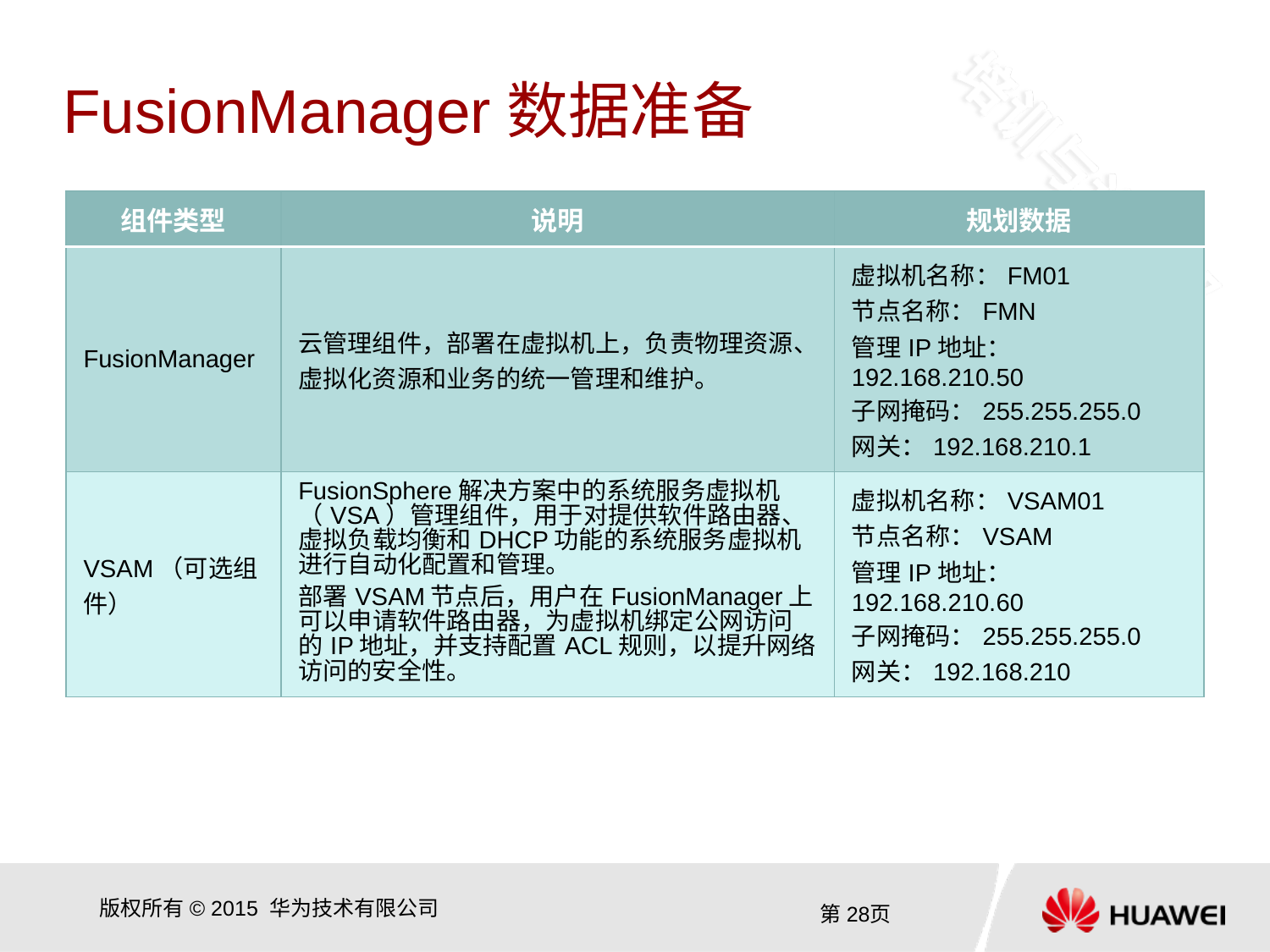

#
FusionManager数据准备
| 组件类型 | 说明 | 规划数据 |
| --- | --- | --- |
| FusionManager | 云管理组件，部署在虚拟机上，负责物理资源、虚拟化资源和业务的统一管理和维护。 | 虚拟机名称：FM01 节点名称：FMN 管理IP地址：192.168.210.50 子网掩码：255.255.255.0 网关：192.168.210.1 |
| VSAM（可选组件） | FusionSphere解决方案中的系统服务虚拟机（VSA）管理组件，用于对提供软件路由器、虚拟负载均衡和DHCP功能的系统服务虚拟机进行自动化配置和管理。 部署VSAM节点后，用户在FusionManager上可以申请软件路由器，为虚拟机绑定公网访问的IP地址，并支持配置ACL规则，以提升网络访问的安全性。 | 虚拟机名称：VSAM01 节点名称：VSAM 管理IP地址：192.168.210.60 子网掩码：255.255.255.0 网关：192.168.210 |